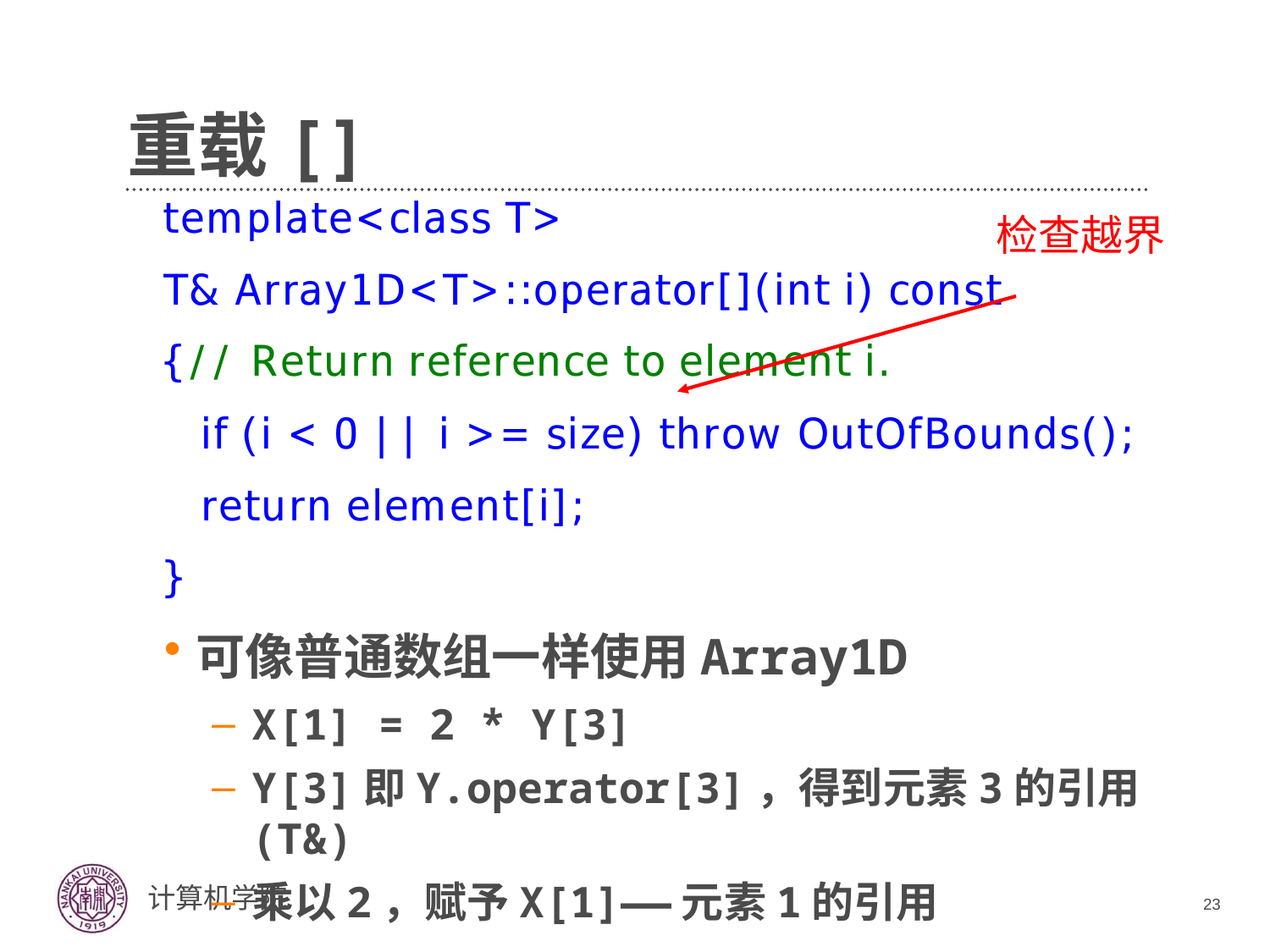

# 重载[]
template<class T>
T& Array1D<T>::operator[](int i) const
{// Return reference to element i.
   if (i < 0 || i >= size) throw OutOfBounds();
   return element[i];
}
可像普通数组一样使用Array1D
X[1] = 2 * Y[3]
Y[3]即Y.operator[3]，得到元素3的引用(T&)
乘以2，赋予X[1]——元素1的引用
检查越界

23